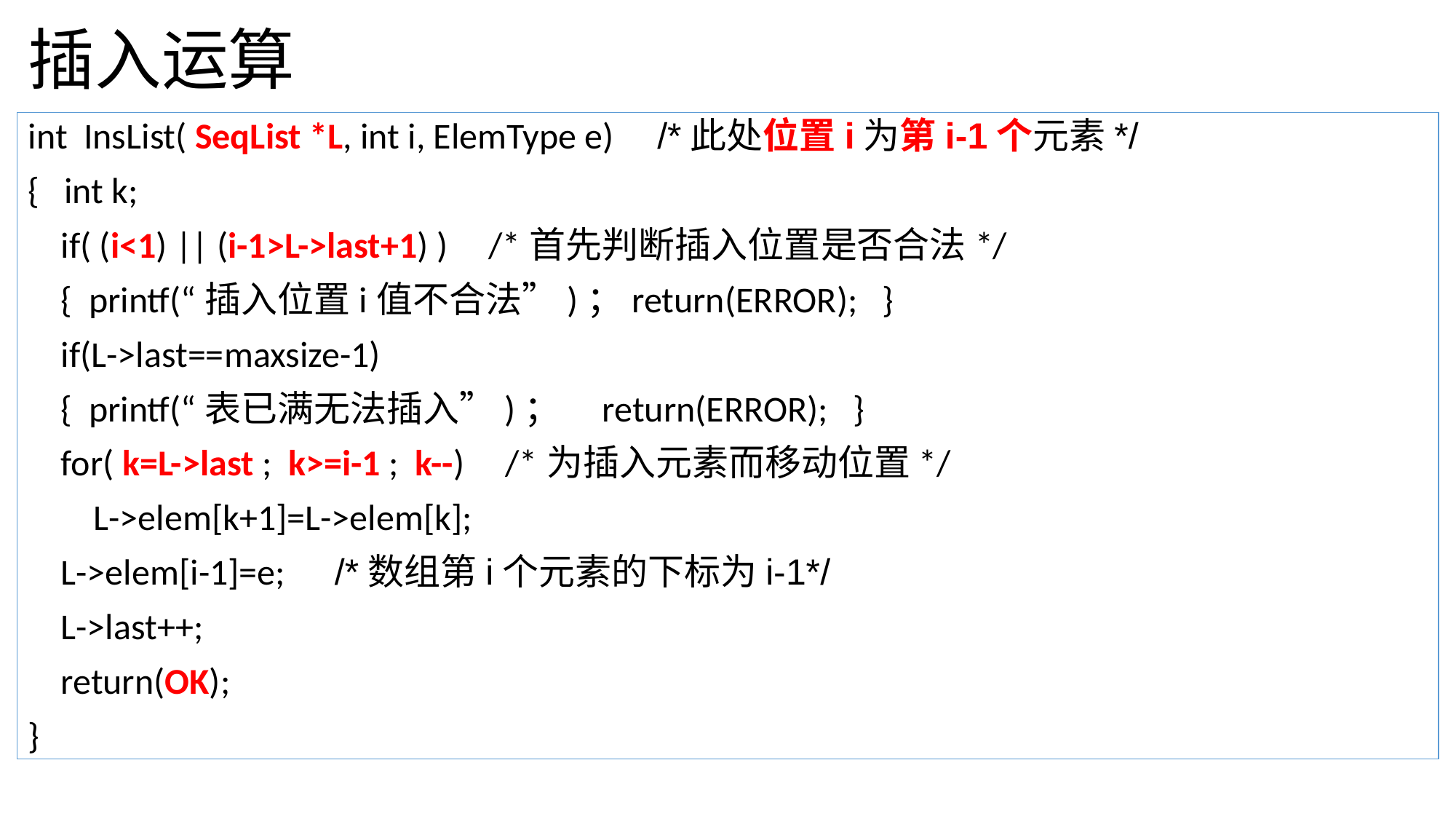

# 插入运算
int  InsList( SeqList *L, int i, ElemType e)     /*此处位置i为第i-1个元素*/
{   int k;
    if( (i<1) || (i-1>L->last+1) )     /*首先判断插入位置是否合法*/
    {  printf(“插入位置i值不合法”)；return(ERROR);   }
    if(L->last==maxsize-1)
    {  printf(“表已满无法插入”)；    return(ERROR);   }
    for( k=L->last ;  k>=i-1 ;  k--)     /*为插入元素而移动位置*/
        L->elem[k+1]=L->elem[k];
    L->elem[i-1]=e;      /*数组第i个元素的下标为i-1*/
    L->last++;
    return(OK);
}

15